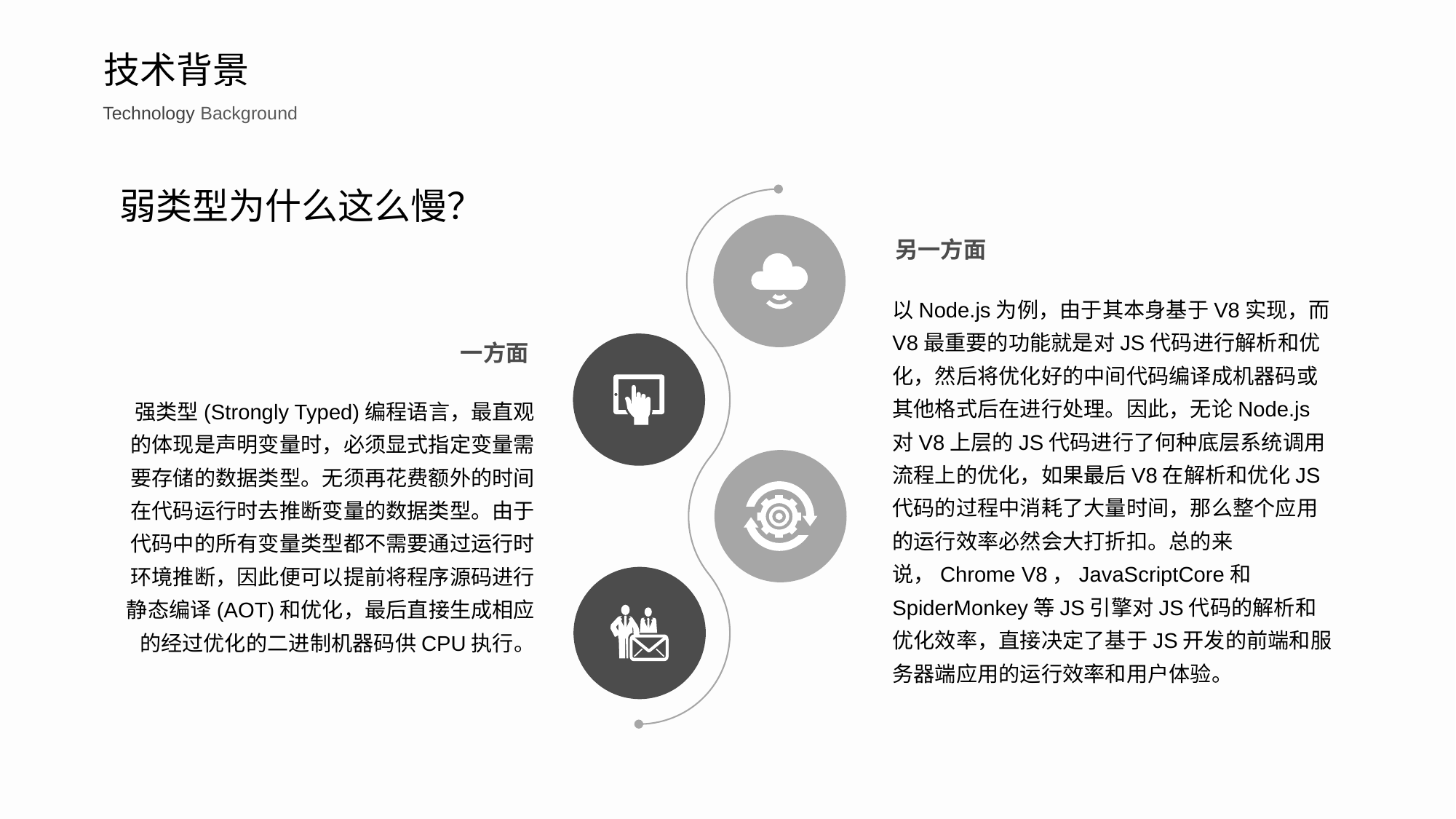

技术背景
Technology Background
弱类型为什么这么慢？

另一方面

以Node.js为例，由于其本身基于V8实现，而V8最重要的功能就是对JS代码进行解析和优化，然后将优化好的中间代码编译成机器码或其他格式后在进行处理。因此，无论Node.js对V8上层的JS代码进行了何种底层系统调用流程上的优化，如果最后V8在解析和优化JS代码的过程中消耗了大量时间，那么整个应用的运行效率必然会大打折扣。总的来说，Chrome V8，JavaScriptCore和SpiderMonkey等JS引擎对JS代码的解析和优化效率，直接决定了基于JS开发的前端和服务器端应用的运行效率和用户体验。
一方面

强类型(Strongly Typed)编程语言，最直观的体现是声明变量时，必须显式指定变量需要存储的数据类型。无须再花费额外的时间在代码运行时去推断变量的数据类型。由于代码中的所有变量类型都不需要通过运行时环境推断，因此便可以提前将程序源码进行静态编译(AOT)和优化，最后直接生成相应的经过优化的二进制机器码供CPU执行。